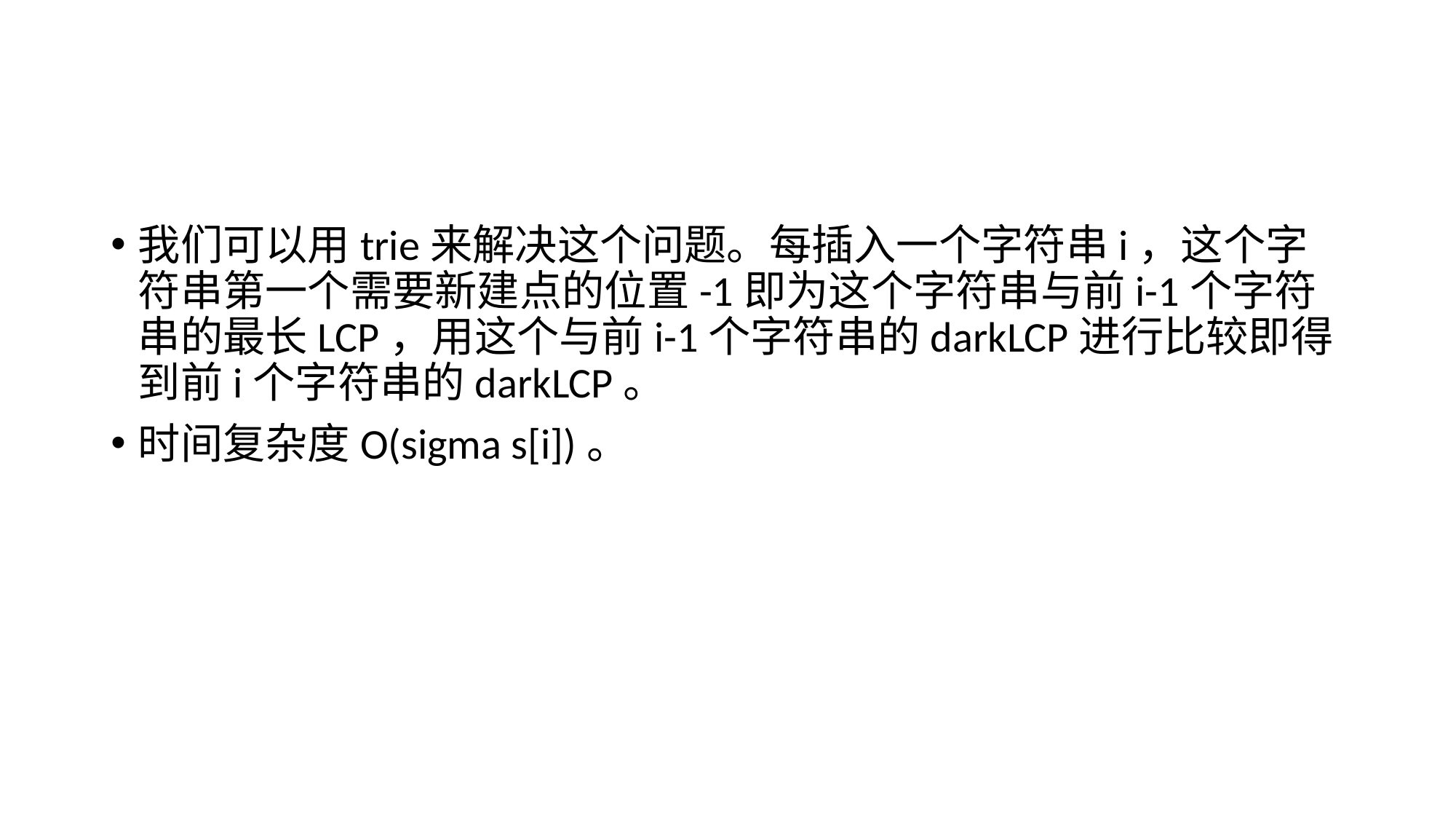

#
我们可以用trie来解决这个问题。每插入一个字符串i，这个字符串第一个需要新建点的位置-1即为这个字符串与前i-1个字符串的最长LCP，用这个与前i-1个字符串的darkLCP进行比较即得到前i个字符串的darkLCP。
时间复杂度O(sigma s[i])。